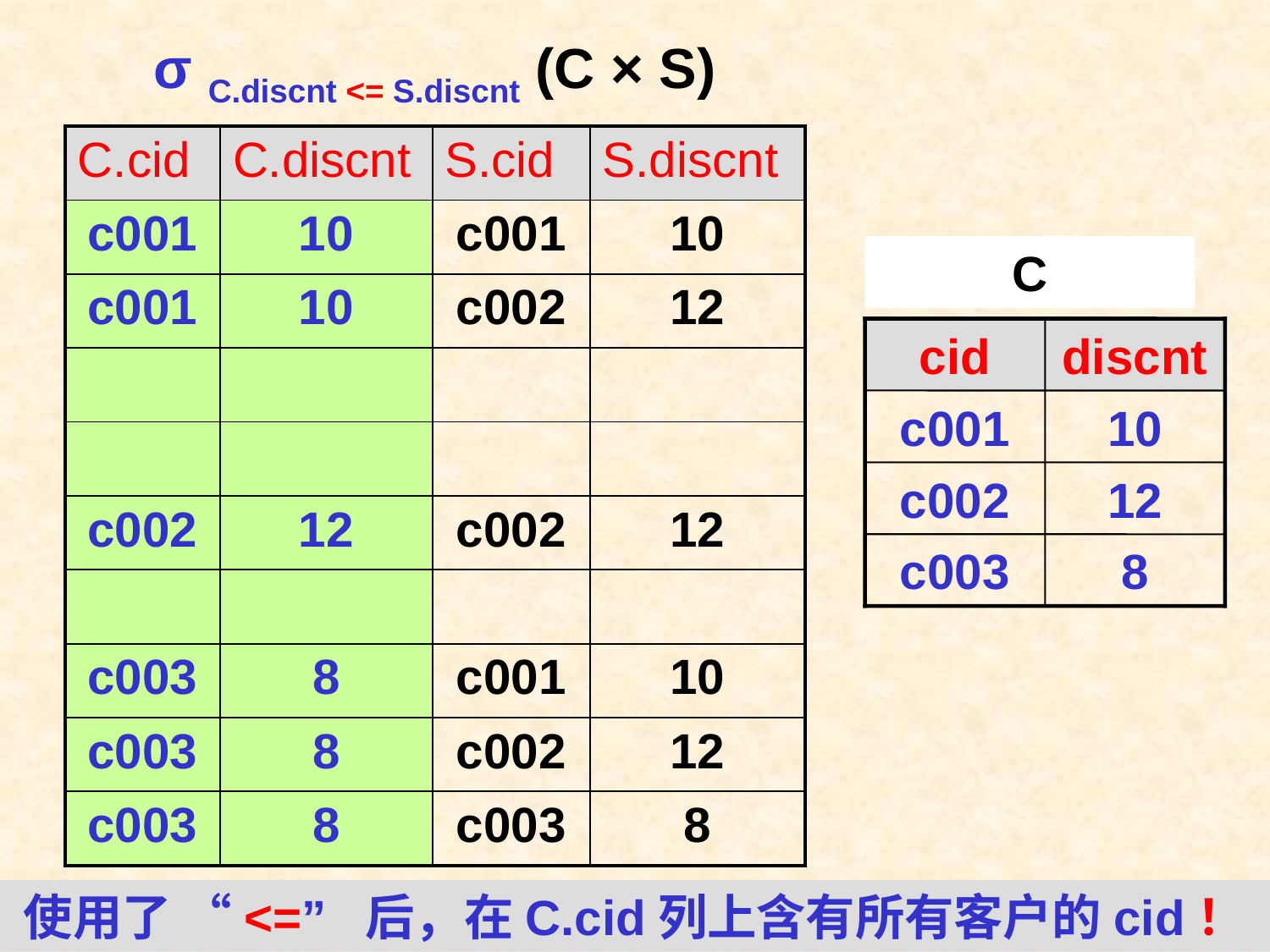

σ C.discnt <= S.discnt (C × S)
| C.cid | C.discnt | S.cid | S.discnt |
| --- | --- | --- | --- |
| c001 | 10 | c001 | 10 |
| c001 | 10 | c002 | 12 |
|  |  |  |  |
|  |  |  |  |
| c002 | 12 | c002 | 12 |
|  |  |  |  |
| c003 | 8 | c001 | 10 |
| c003 | 8 | c002 | 12 |
| c003 | 8 | c003 | 8 |
C
cid

discnt

c001

10
c002

12
c003

8

使用了 “<=”  后，在C.cid列上含有所有客户的cid！